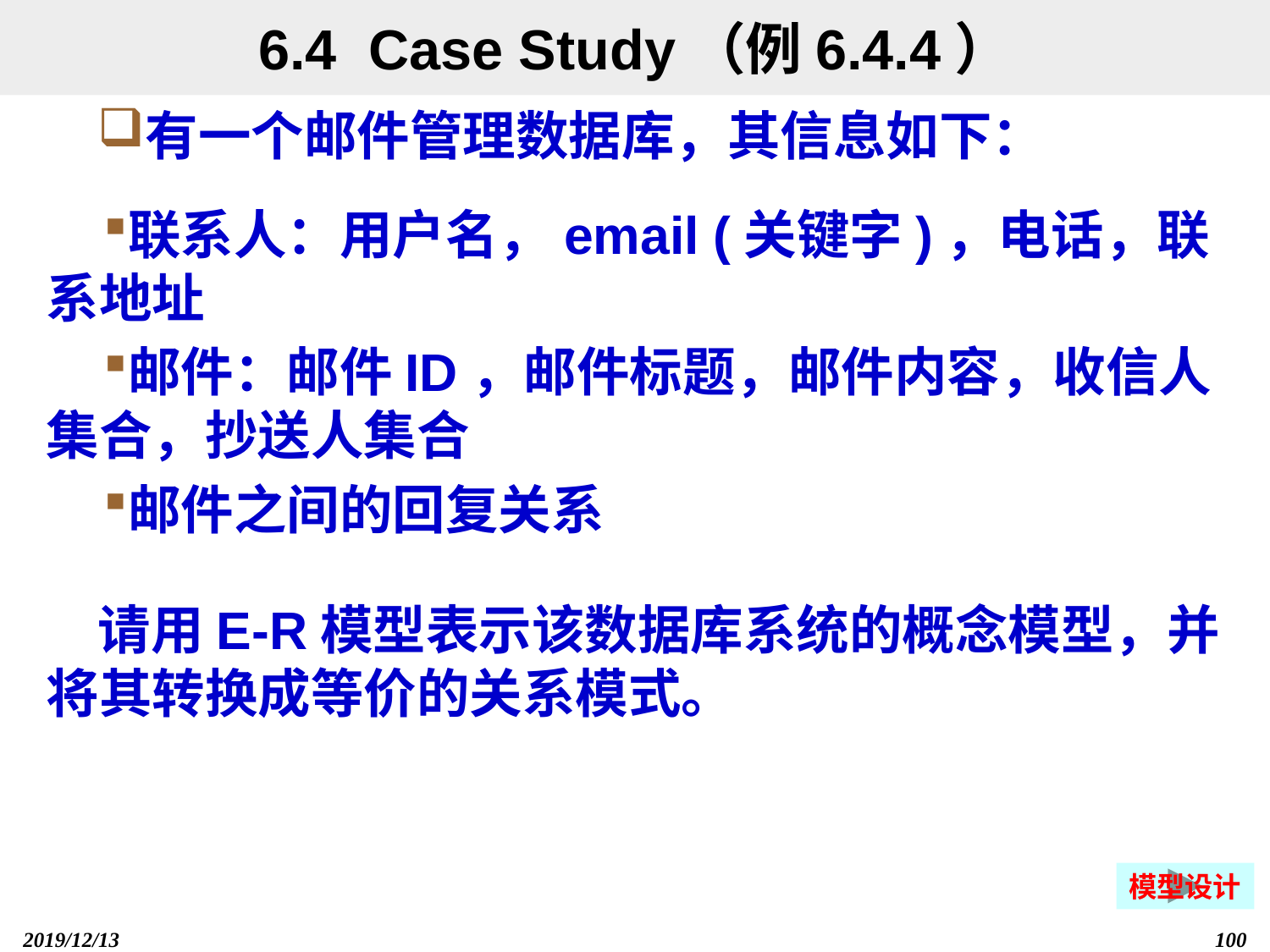

# 6.4  Case Study（例6.4.4）
有一个邮件管理数据库，其信息如下：

联系人：用户名，email (关键字)，电话，联系地址
邮件：邮件ID，邮件标题，邮件内容，收信人集合，抄送人集合
邮件之间的回复关系

请用E-R模型表示该数据库系统的概念模型，并将其转换成等价的关系模式。
模型设计
2019/12/13

100